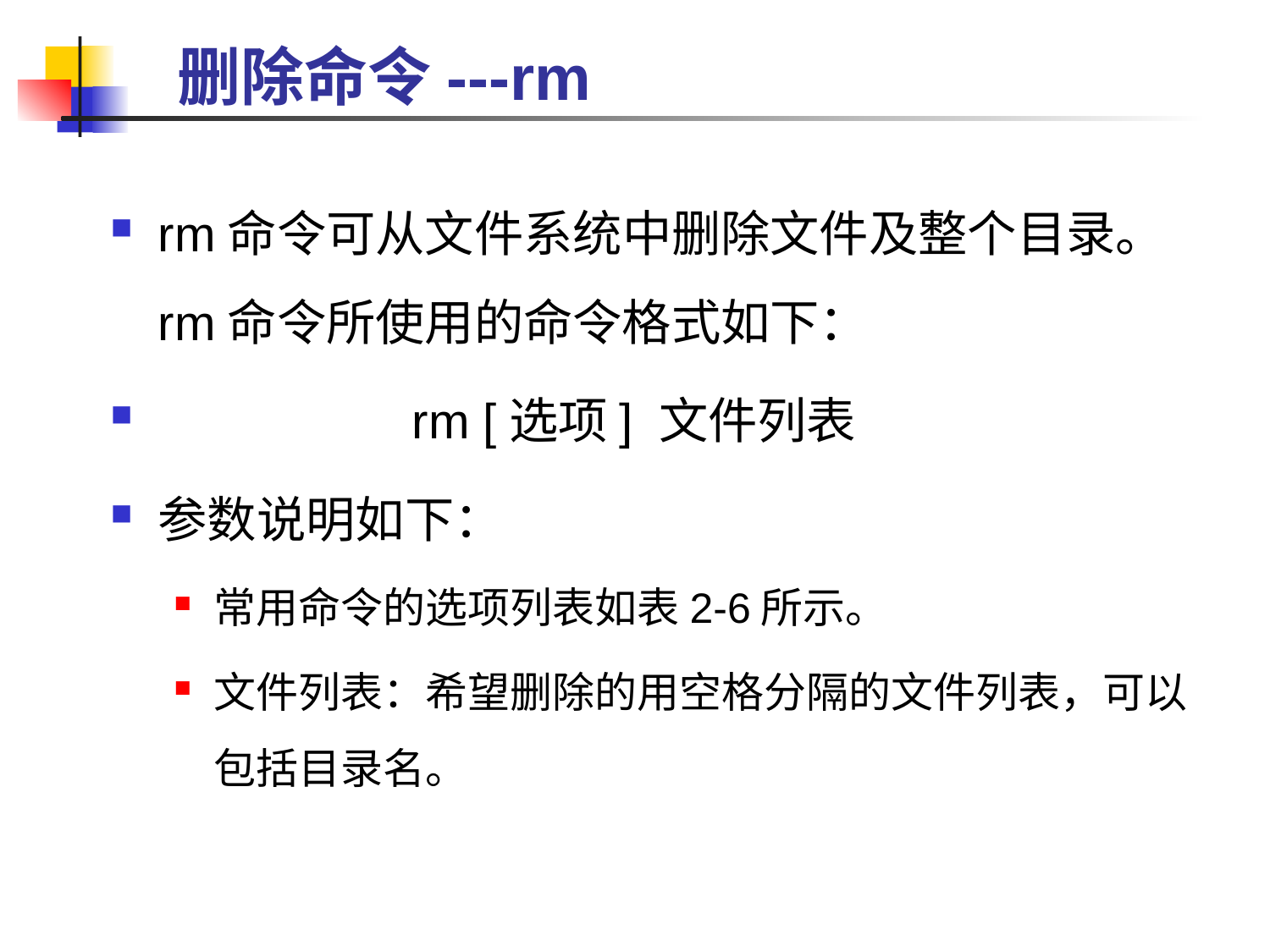

# 删除命令---rm
rm命令可从文件系统中删除文件及整个目录。rm命令所使用的命令格式如下：
		rm [选项] 文件列表
参数说明如下：
常用命令的选项列表如表2-6所示。
文件列表：希望删除的用空格分隔的文件列表，可以包括目录名。